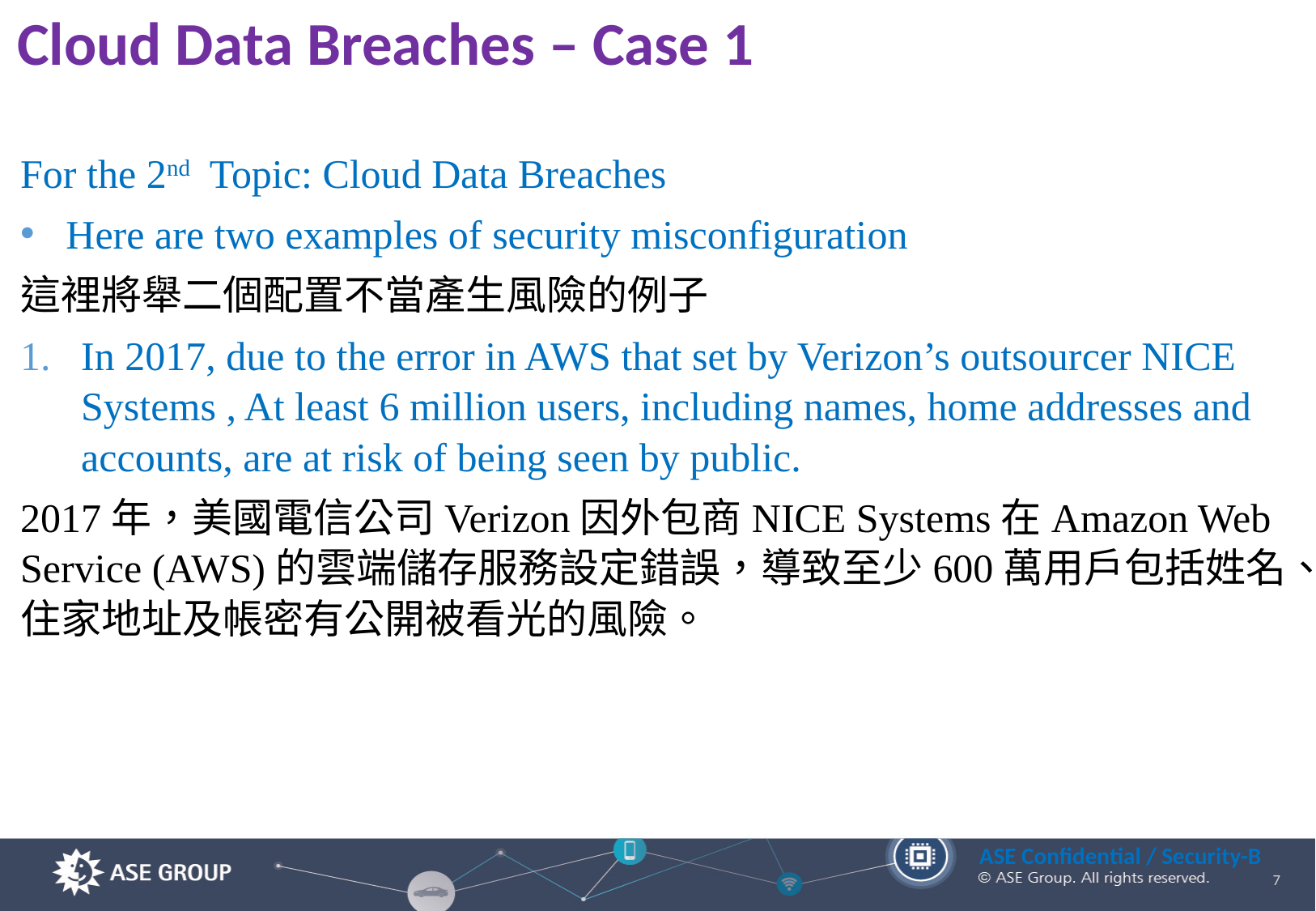

# Cloud Data Breaches – Case 1

For the 2nd  Topic: Cloud Data Breaches
Here are two examples of security misconfiguration
這裡將舉二個配置不當產生風險的例子
In 2017, due to the error in AWS that set by Verizon’s outsourcer NICE Systems , At least 6 million users, including names, home addresses and accounts, are at risk of being seen by public.
2017年，美國電信公司Verizon因外包商NICE Systems在Amazon Web Service (AWS)的雲端儲存服務設定錯誤，導致至少600萬用戶包括姓名、住家地址及帳密有公開被看光的風險。